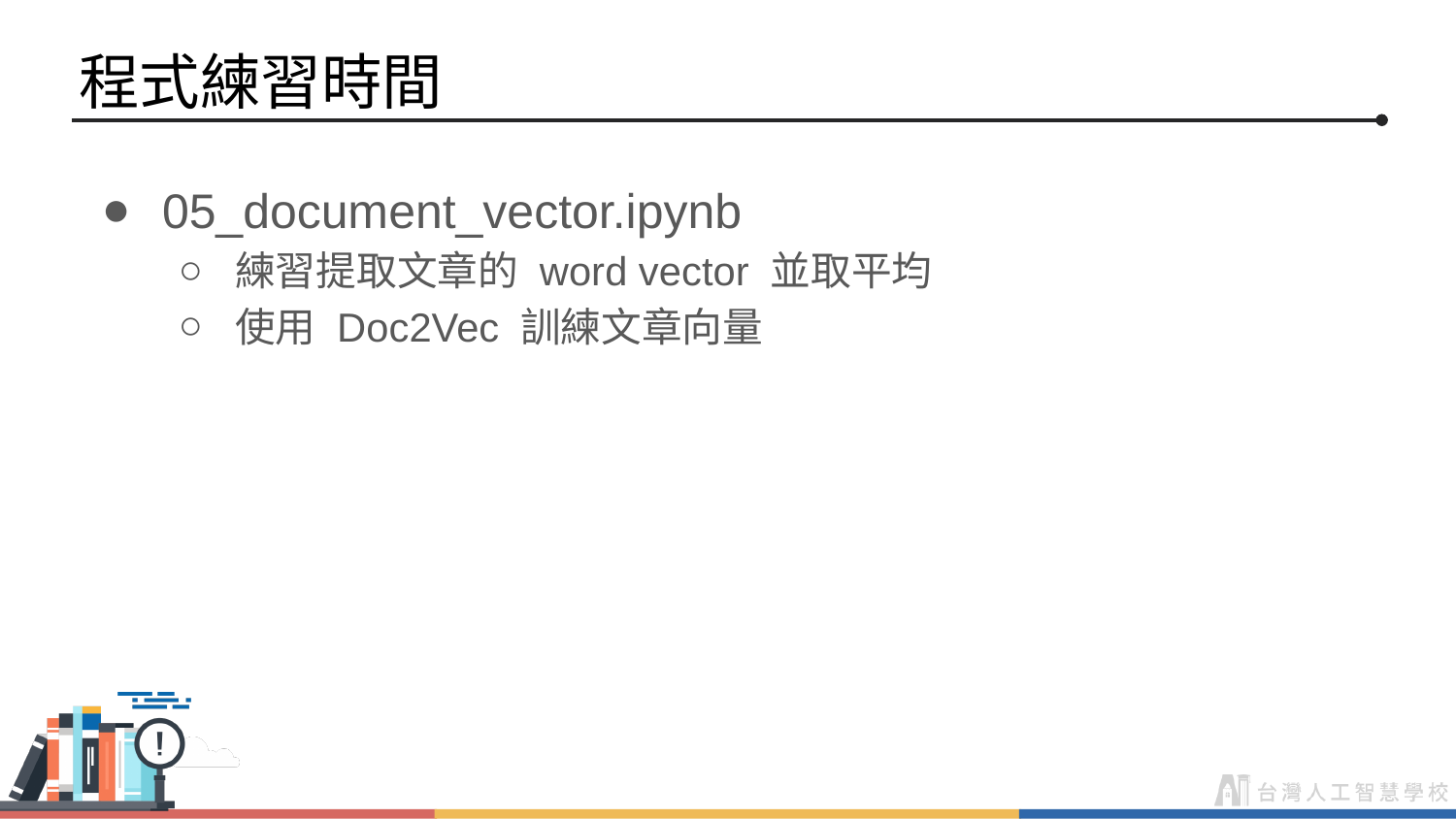

# 程式練習時間
05_document_vector.ipynb
練習提取文章的 word vector 並取平均
使用 Doc2Vec 訓練文章向量